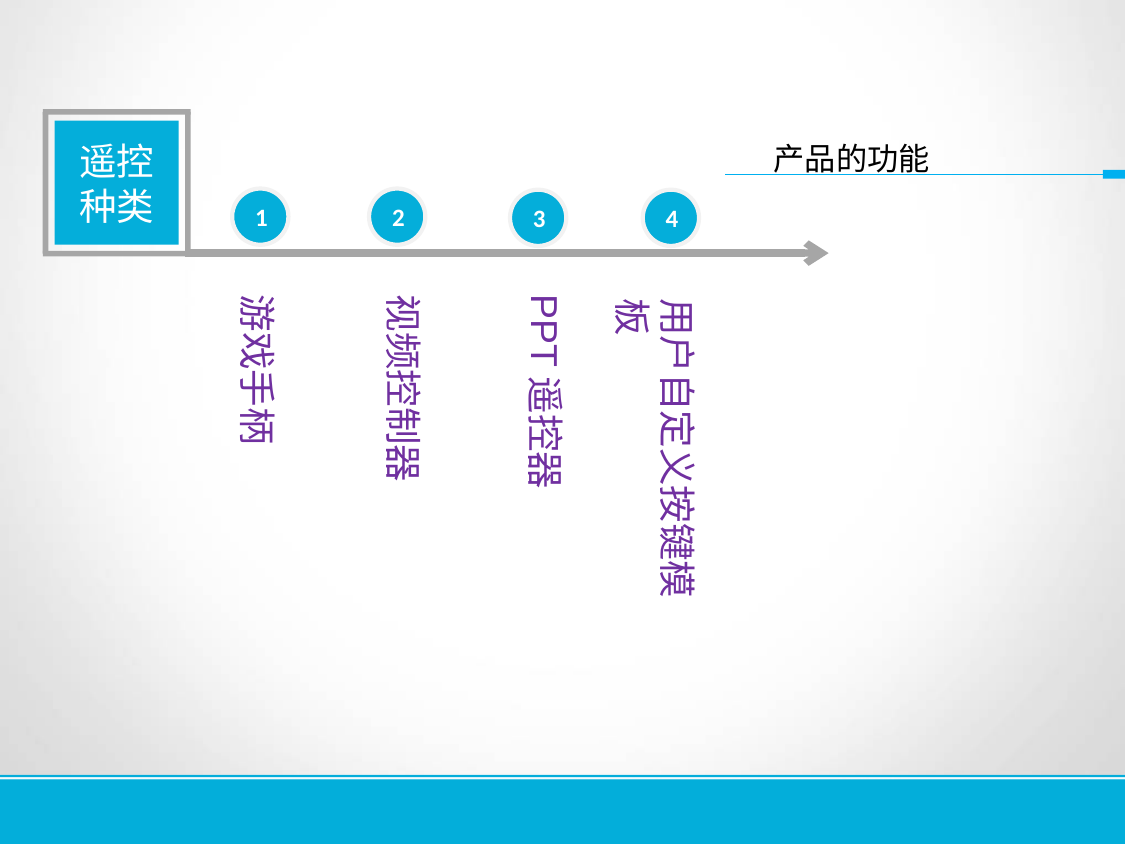

遥控种类
产品的功能

2
1
4
3
游戏手柄
视频控制器
PPT遥控器
用户自定义按键模板